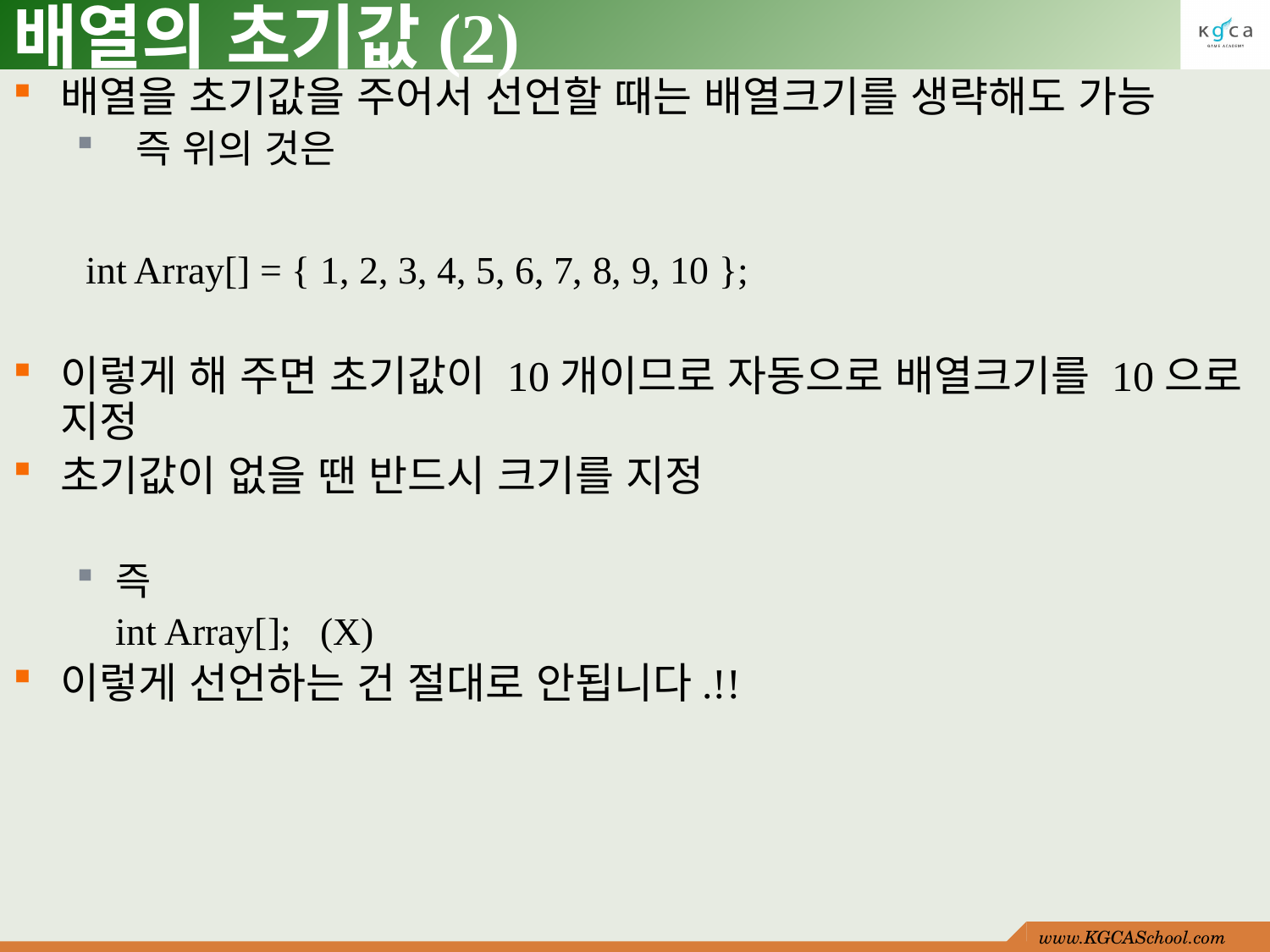

# 배열의 초기값(2)
배열을 초기값을 주어서 선언할 때는 배열크기를 생략해도 가능
 즉 위의 것은

 int Array[] = { 1, 2, 3, 4, 5, 6, 7, 8, 9, 10 };

이렇게 해 주면 초기값이 10개이므로 자동으로 배열크기를 10으로 지정
초기값이 없을 땐 반드시 크기를 지정

즉
	int Array[];   (X)
이렇게 선언하는 건 절대로 안됩니다.!!